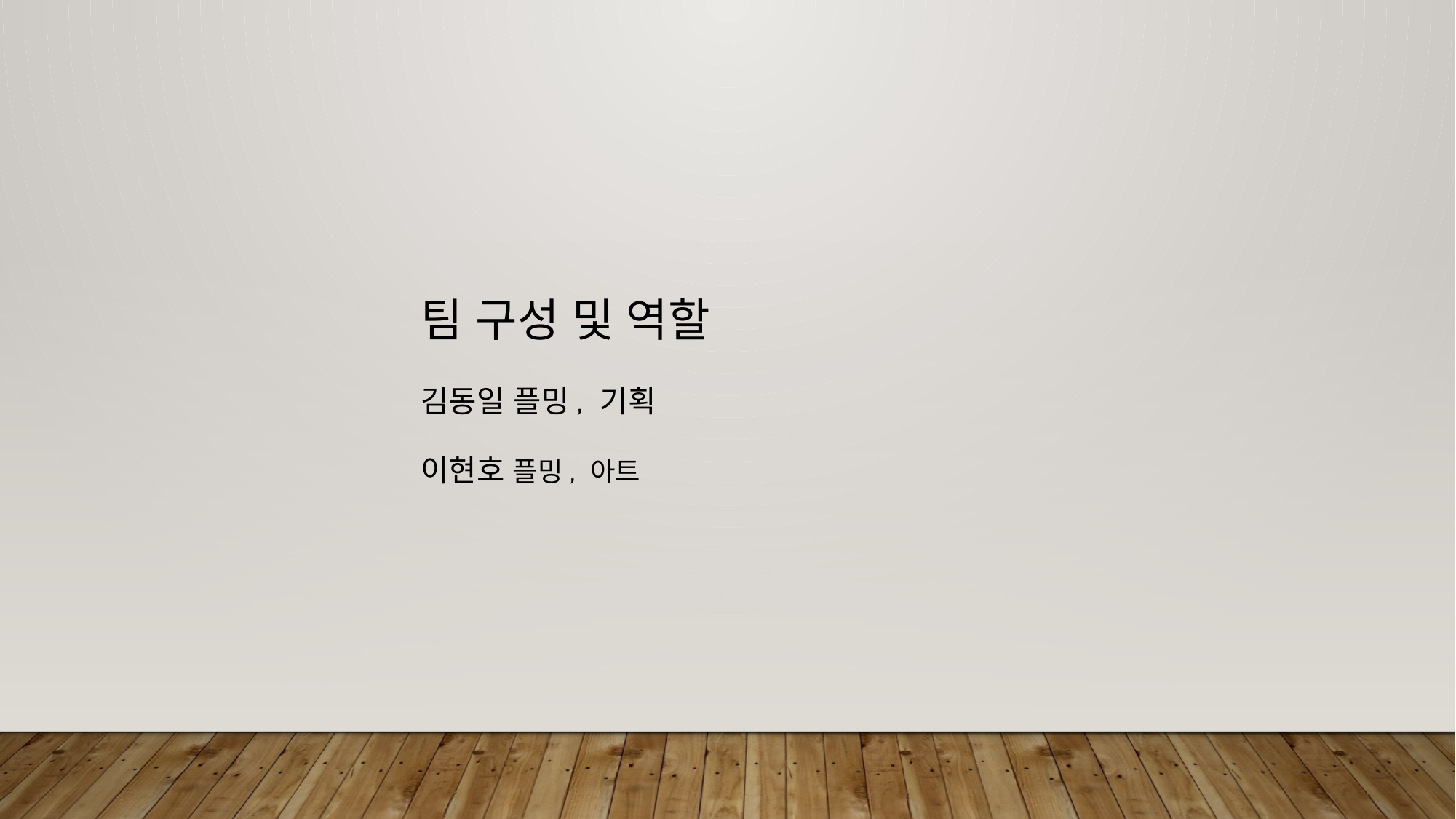

팀 구성 및 역할

김동일 플밍, 기획

이현호 플밍, 아트